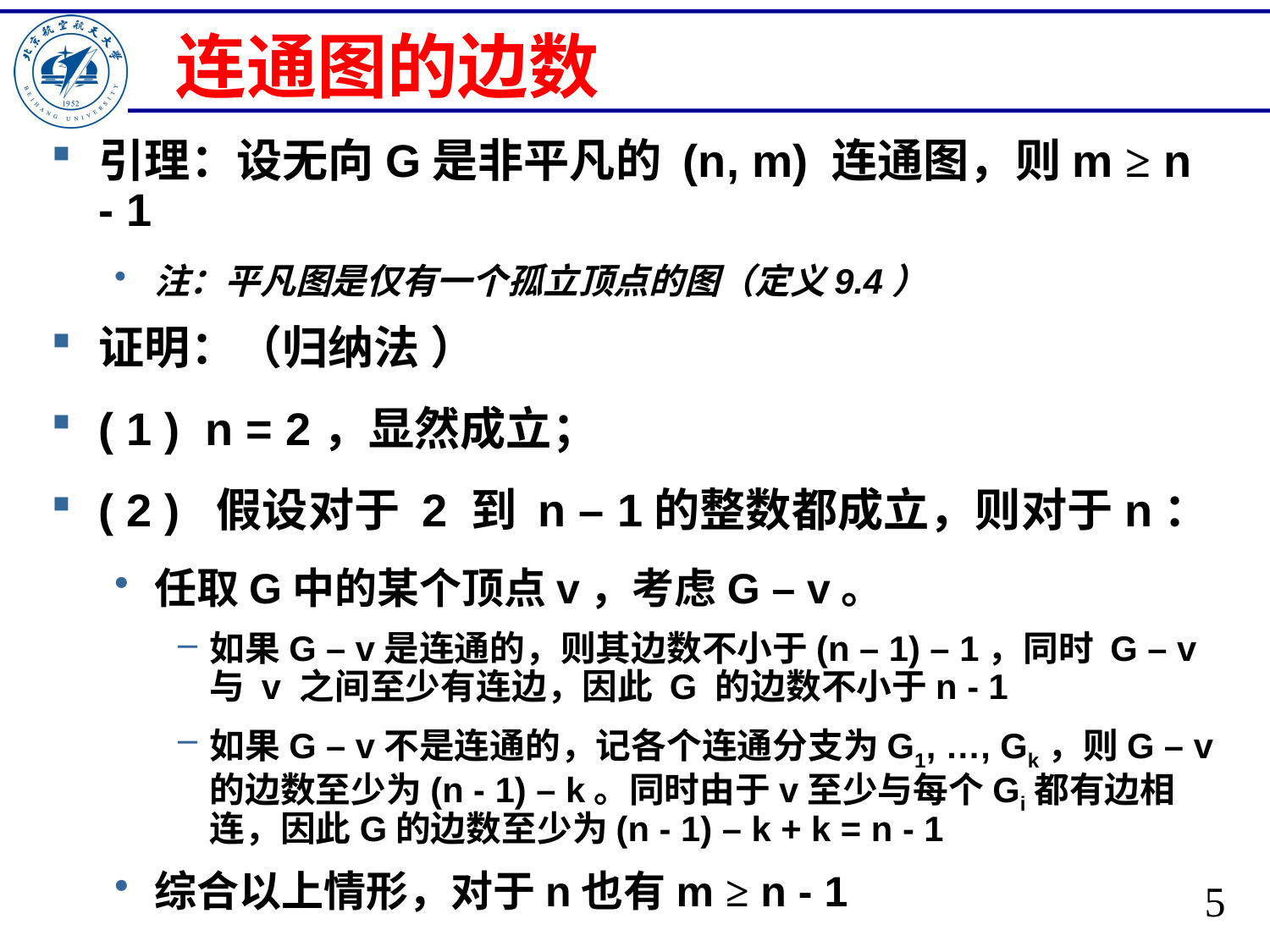

# 连通图的边数
引理：设无向G是非平凡的 (n, m) 连通图，则m ≥ n - 1
注：平凡图是仅有一个孤立顶点的图（定义9.4）
证明：（归纳法 ）
( 1 )  n = 2，显然成立；
( 2 )  假设对于 2 到 n – 1的整数都成立，则对于n：
任取G中的某个顶点v，考虑G – v。
如果G – v是连通的，则其边数不小于(n – 1) – 1，同时 G – v 与 v 之间至少有连边，因此 G 的边数不小于n - 1
如果G – v不是连通的，记各个连通分支为G1, …, Gk，则G – v 的边数至少为(n - 1) – k。同时由于v至少与每个Gi都有边相连，因此G的边数至少为(n - 1) – k + k = n - 1
综合以上情形，对于n也有m ≥ n - 1